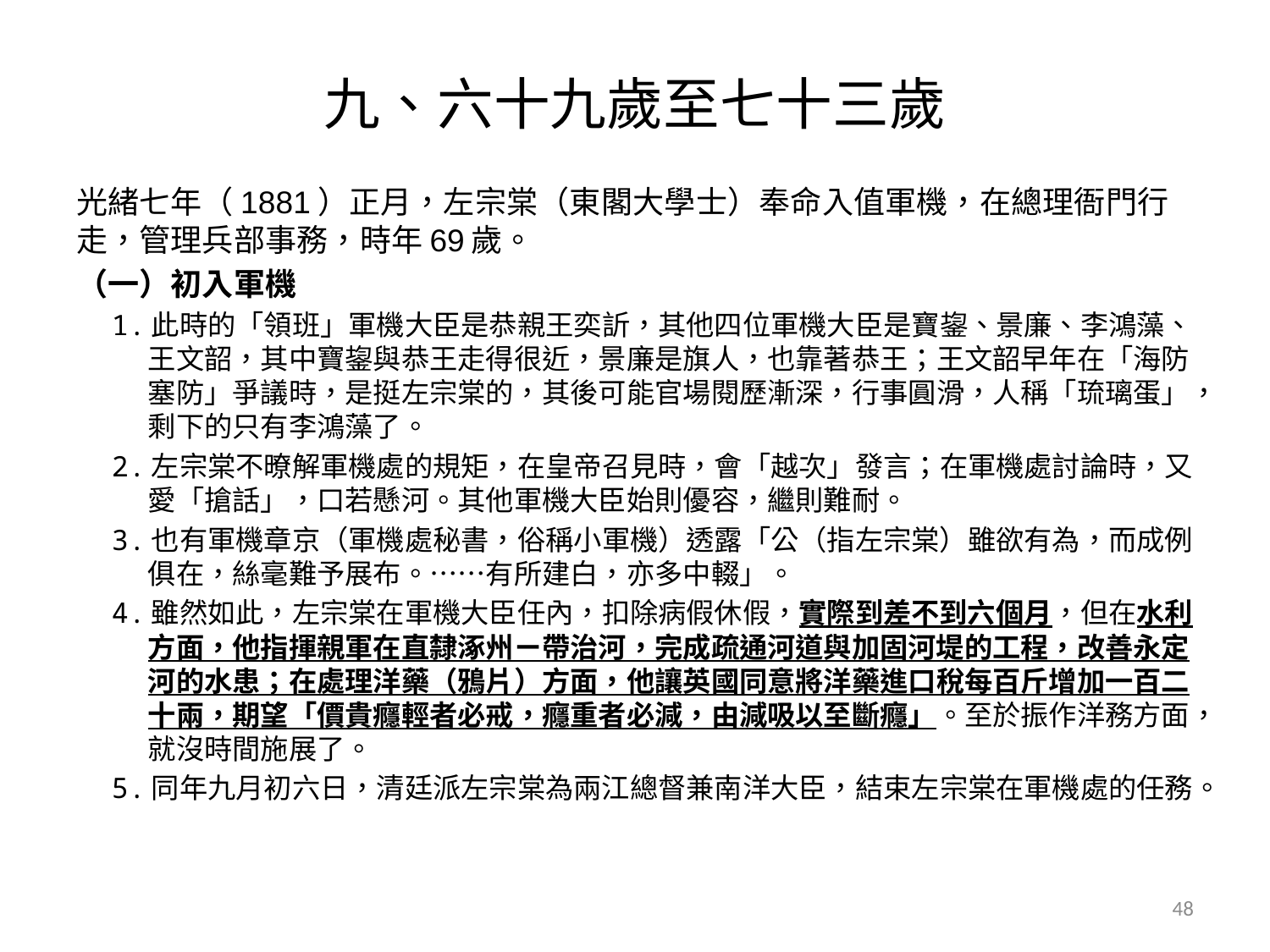

# 九、六十九歲至七十三歲
光緒七年（1881）正月，左宗棠（東閣大學士）奉命入值軍機，在總理衙門行走，管理兵部事務，時年69歲。
（一）初入軍機
1.此時的「領班」軍機大臣是恭親王奕訢，其他四位軍機大臣是寶鋆、景廉、李鴻藻、王文韶，其中寶鋆與恭王走得很近，景廉是旗人，也靠著恭王；王文韶早年在「海防塞防」爭議時，是挺左宗棠的，其後可能官場閱歷漸深，行事圓滑，人稱「琉璃蛋」，剩下的只有李鴻藻了。
2.左宗棠不暸解軍機處的規矩，在皇帝召見時，會「越次」發言；在軍機處討論時，又愛「搶話」，口若懸河。其他軍機大臣始則優容，繼則難耐。
3.也有軍機章京（軍機處秘書，俗稱小軍機）透露「公（指左宗棠）雖欲有為，而成例俱在，絲毫難予展布。⋯⋯有所建白，亦多中輟」。
4.雖然如此，左宗棠在軍機大臣任內，扣除病假休假，實際到差不到六個月，但在水利方面，他指揮親軍在直隸涿州ㄧ帶治河，完成疏通河道與加固河堤的工程，改善永定河的水患；在處理洋藥（鴉片）方面，他讓英國同意將洋藥進口稅每百斤增加一百二十兩，期望「價貴癮輕者必戒，癮重者必減，由減吸以至斷癮」。至於振作洋務方面，就沒時間施展了。
5.同年九月初六日，清廷派左宗棠為兩江總督兼南洋大臣，結束左宗棠在軍機處的任務。
48